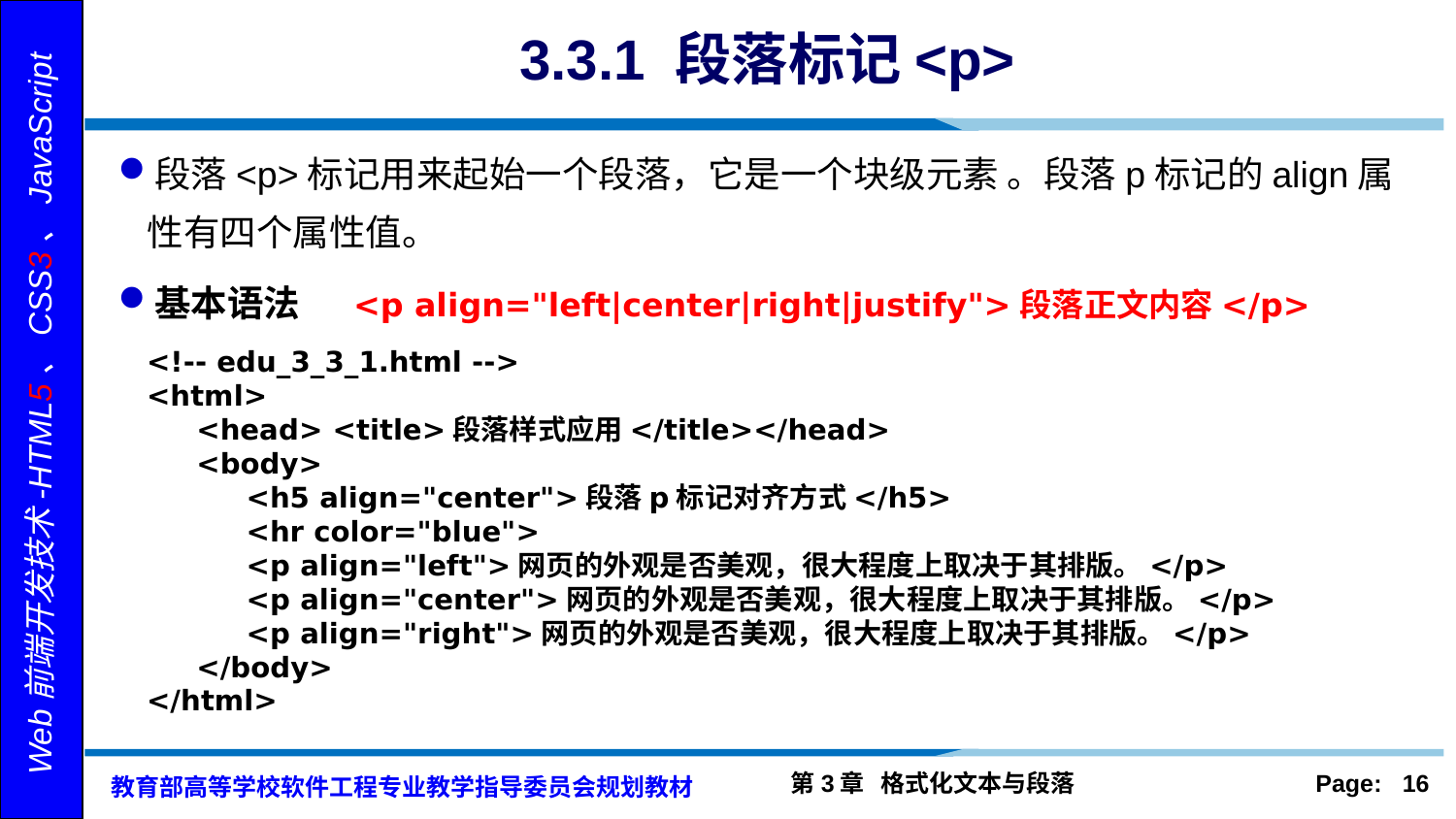

# 3.3.1 段落标记<p>
段落<p>标记用来起始一个段落，它是一个块级元素 。段落p标记的align属性有四个属性值。
基本语法      <p align="left|center|right|justify">段落正文内容</p>
<!-- edu_3_3_1.html -->
<html>
     <head> <title>段落样式应用</title></head>
     <body>
          <h5 align="center">段落p标记对齐方式</h5>
          <hr color="blue">
          <p align="left">网页的外观是否美观，很大程度上取决于其排版。</p>
          <p align="center">网页的外观是否美观，很大程度上取决于其排版。</p>
          <p align="right">网页的外观是否美观，很大程度上取决于其排版。</p>
     </body>
</html>